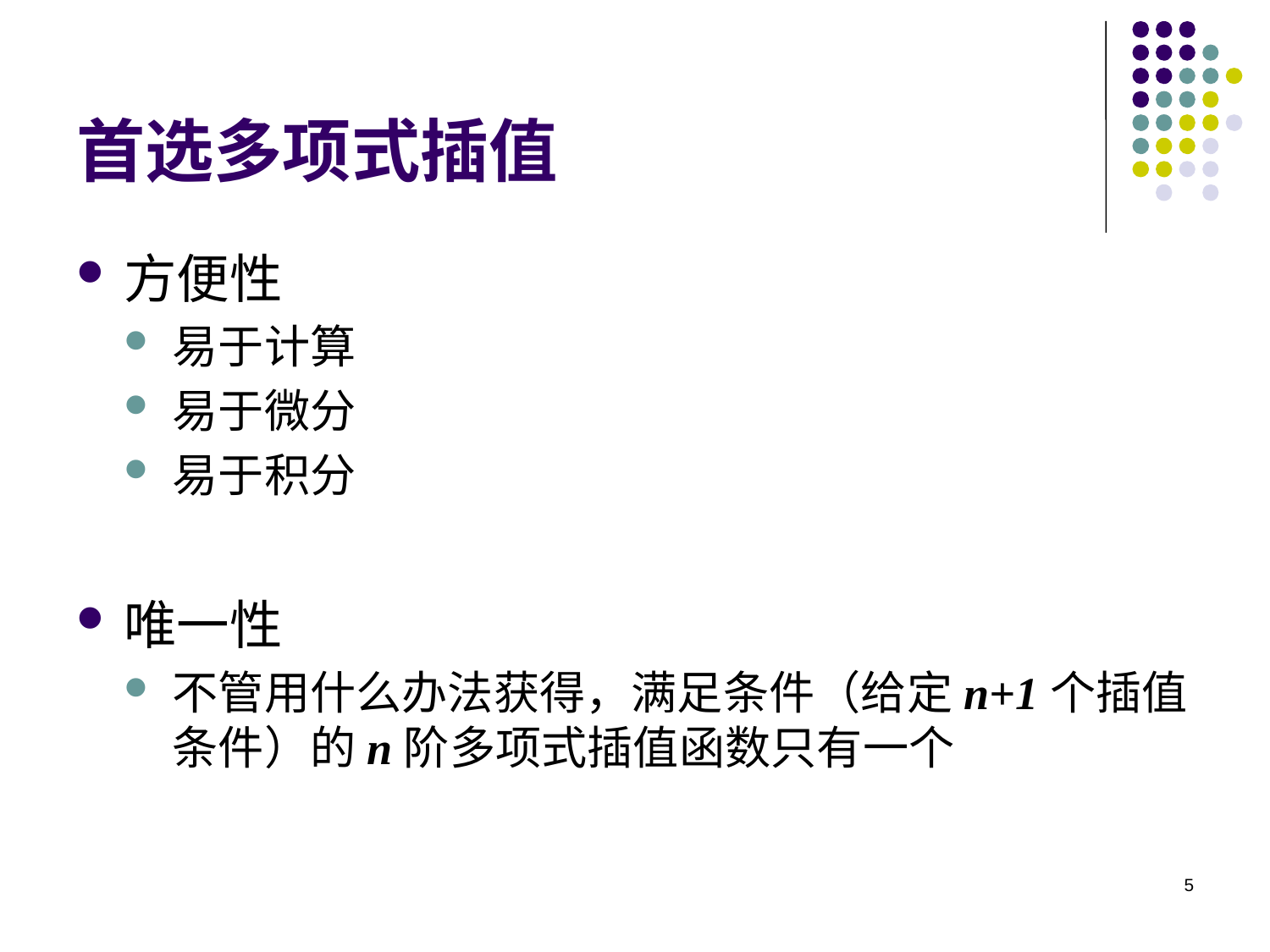

# 首选多项式插值
方便性
易于计算
易于微分
易于积分

唯一性
不管用什么办法获得，满足条件（给定n+1个插值条件）的n阶多项式插值函数只有一个
5